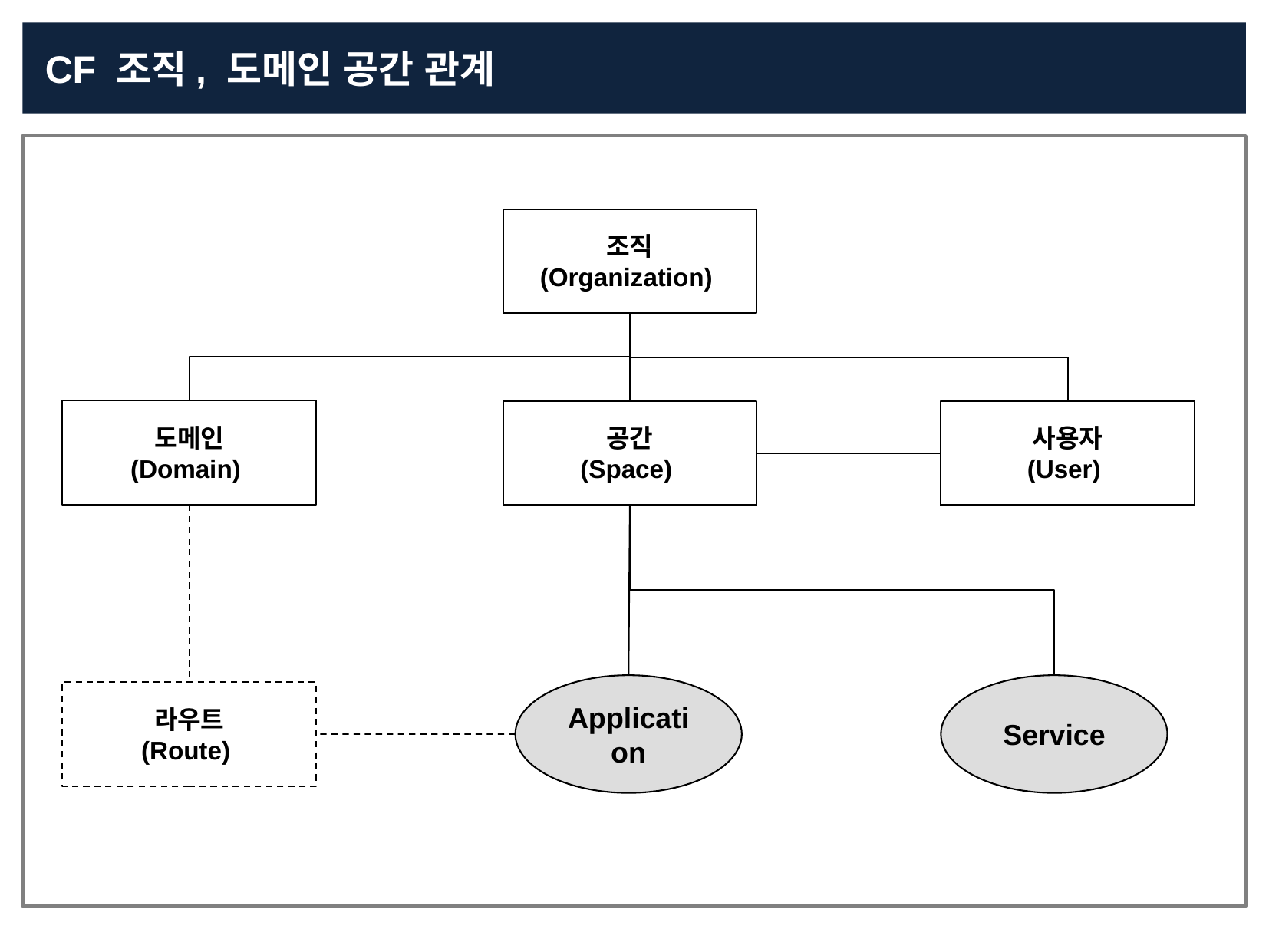

CF 조직, 도메인 공간 관계

조직
(Organization)
도메인
(Domain)
공간
(Space)
사용자
(User)
Application
Service
라우트
(Route)